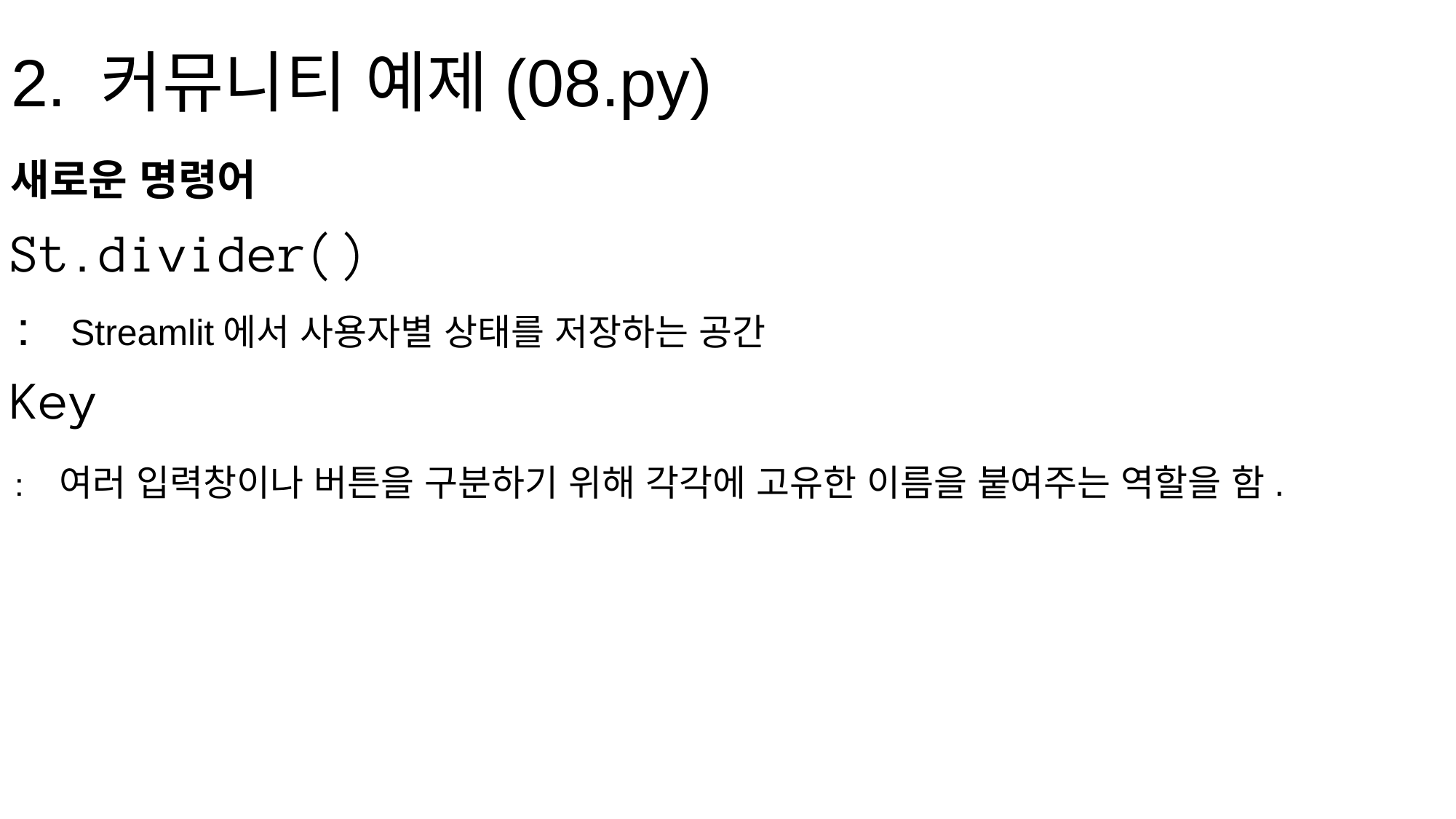

# 2. 커뮤니티 예제(08.py)
새로운 명령어
St.divider()

: Streamlit에서 사용자별 상태를 저장하는 공간

Key

: 여러 입력창이나 버튼을 구분하기 위해 각각에 고유한 이름을 붙여주는 역할을 함.